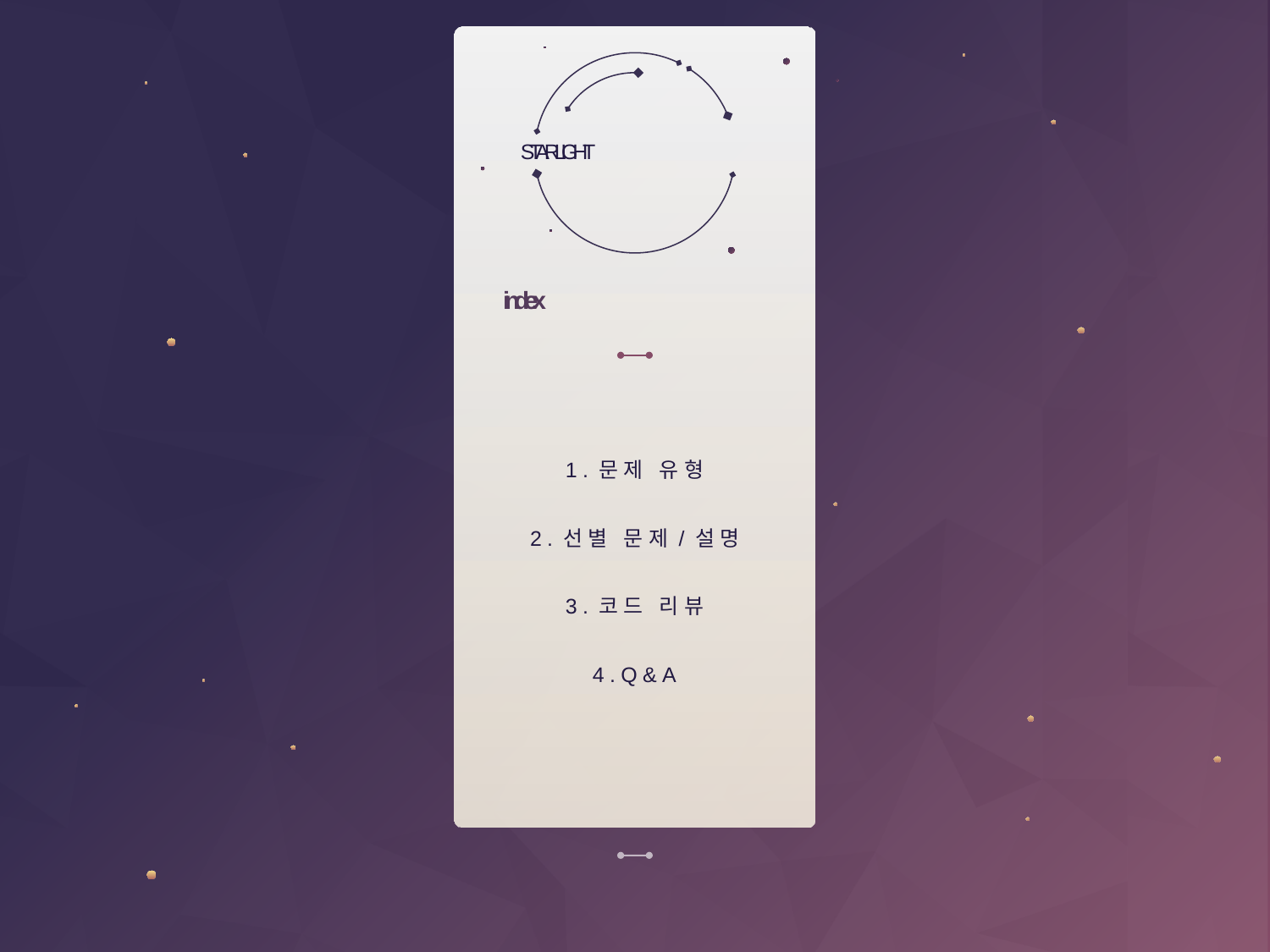

# STARLIGHT
index
1.문제 유형
2.선별 문제/설명
3.코드 리뷰
4.Q&A

ADSTORE.TISTORY.COM